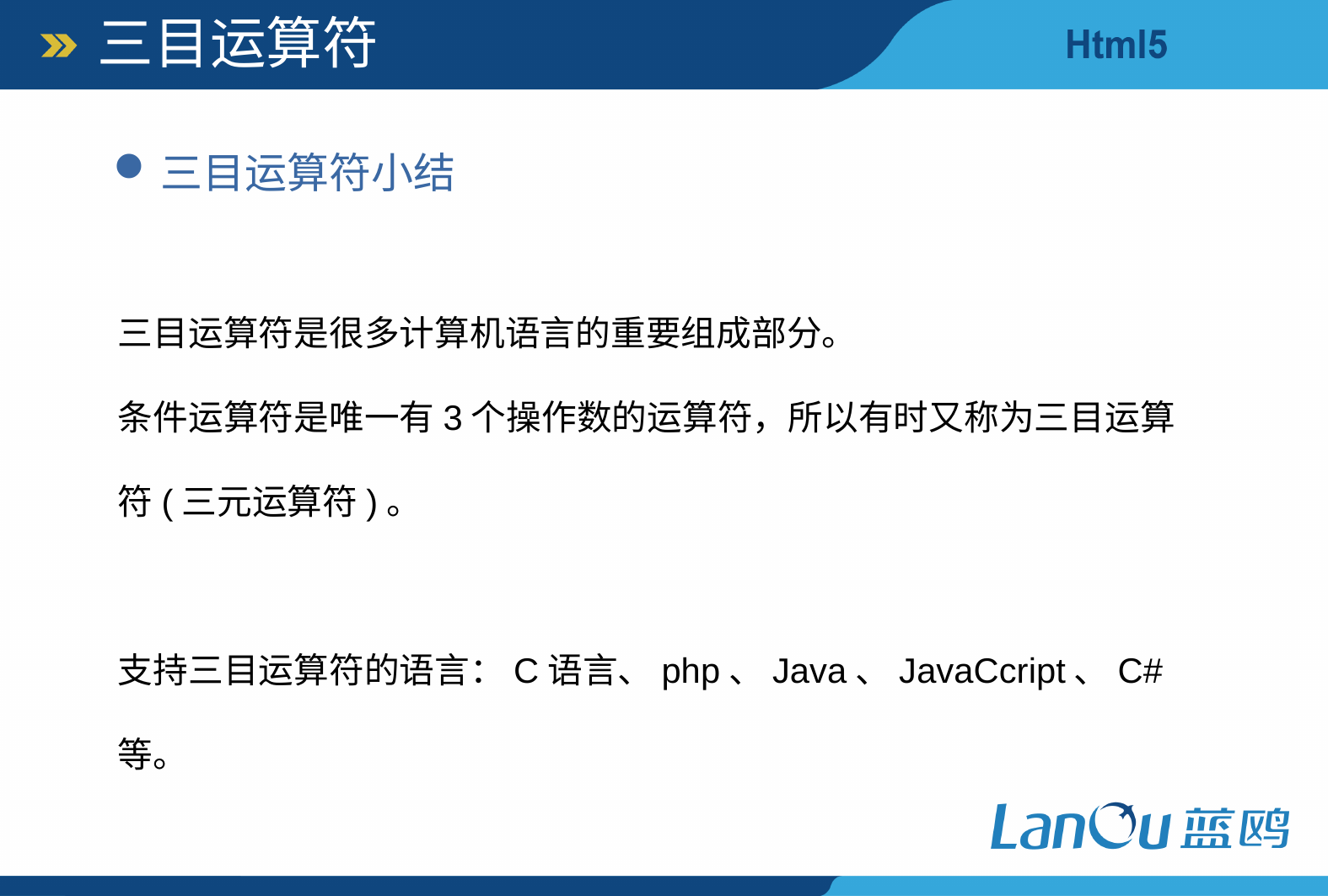

三目运算符
三目运算符小结
三目运算符是很多计算机语言的重要组成部分。
条件运算符是唯一有3个操作数的运算符，所以有时又称为三目运算符(三元运算符)。

支持三目运算符的语言：C语言、php、Java、JavaCcript、C#等。